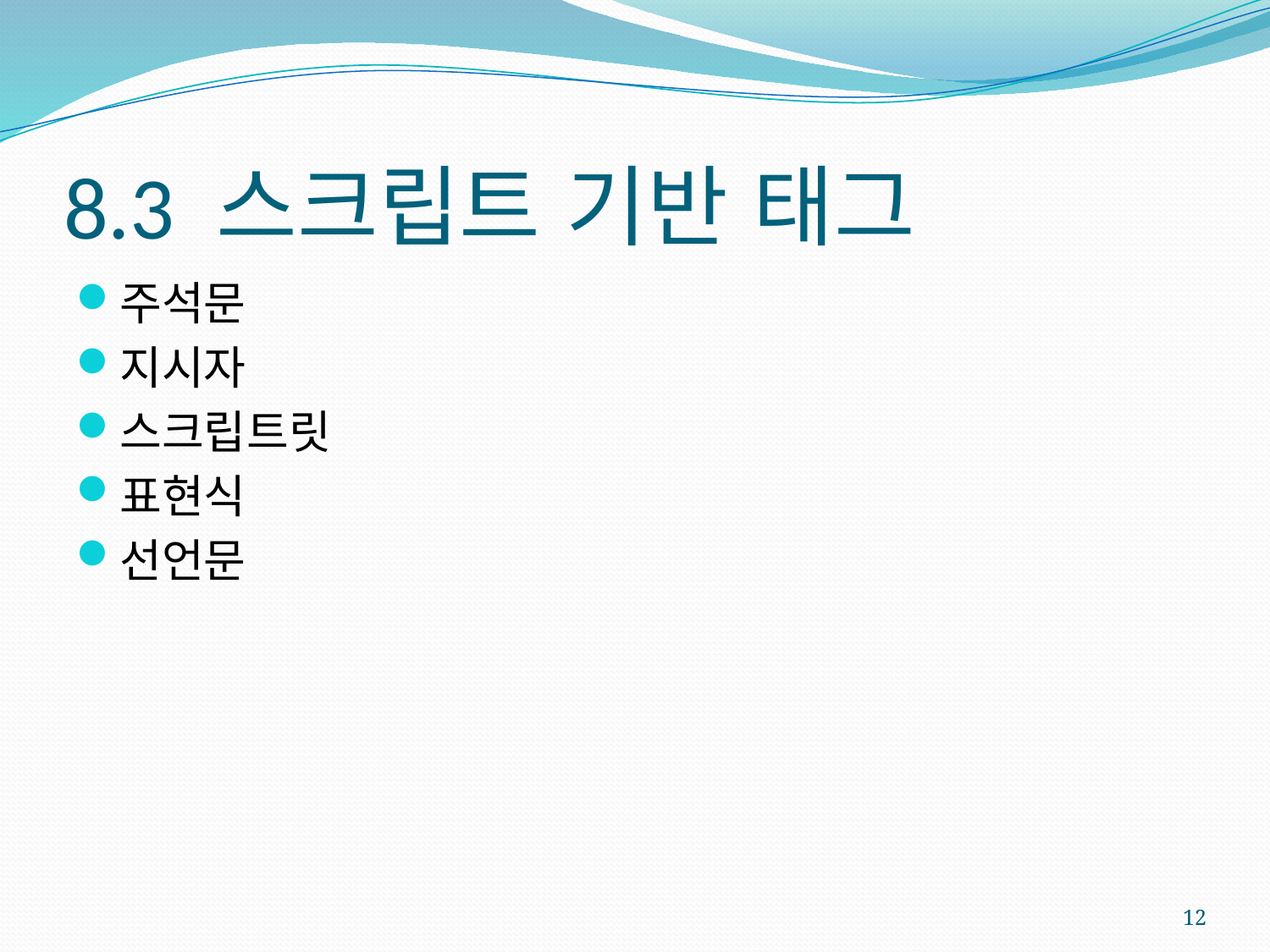

# 8.3 스크립트 기반 태그
주석문
지시자
스크립트릿
표현식
선언문
12